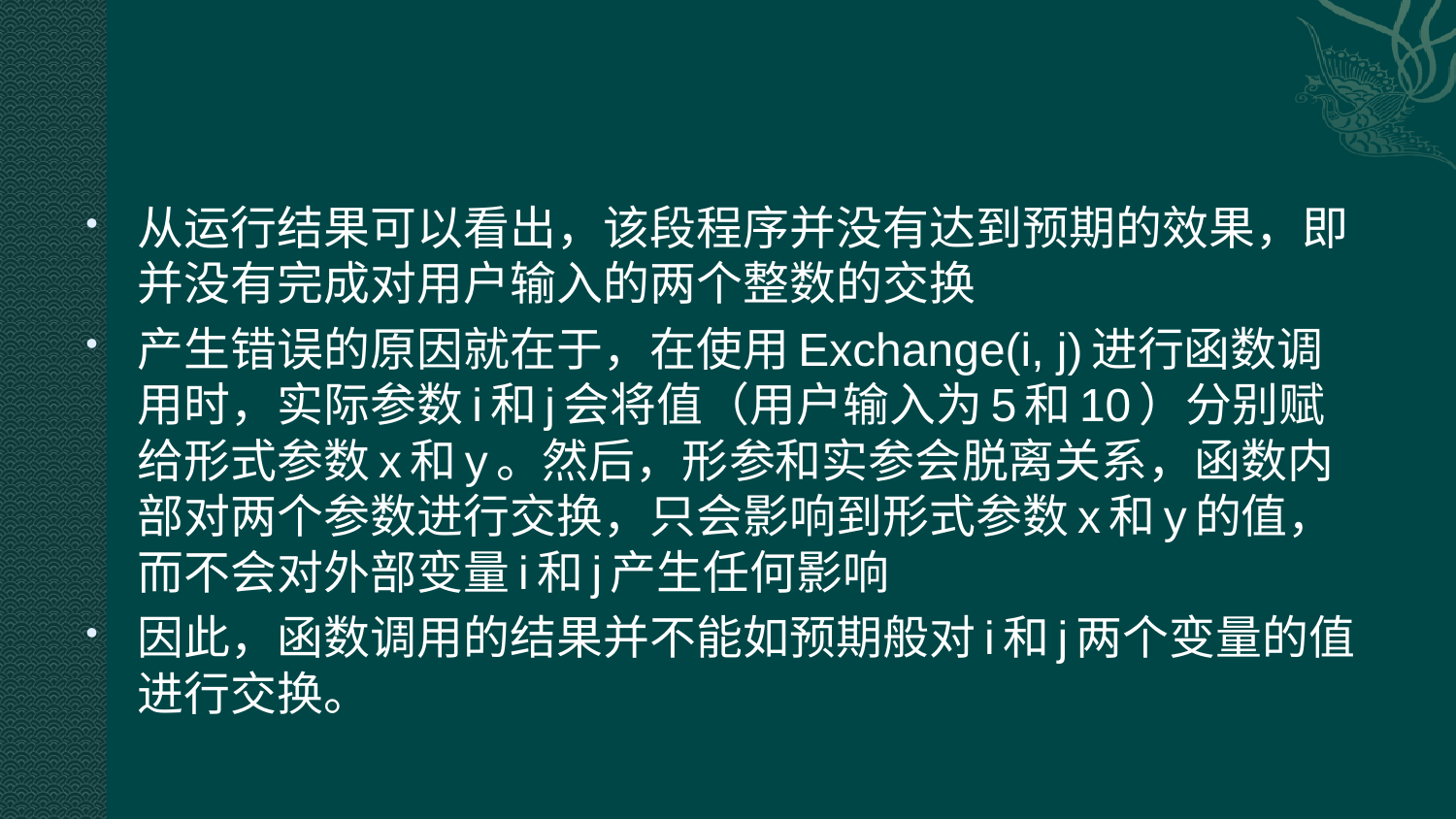

#
从运行结果可以看出，该段程序并没有达到预期的效果，即并没有完成对用户输入的两个整数的交换
产生错误的原因就在于，在使用Exchange(i, j)进行函数调用时，实际参数i和j会将值（用户输入为5和10）分别赋给形式参数x和y。然后，形参和实参会脱离关系，函数内部对两个参数进行交换，只会影响到形式参数x和y的值，而不会对外部变量i和j产生任何影响
因此，函数调用的结果并不能如预期般对i和j两个变量的值进行交换。